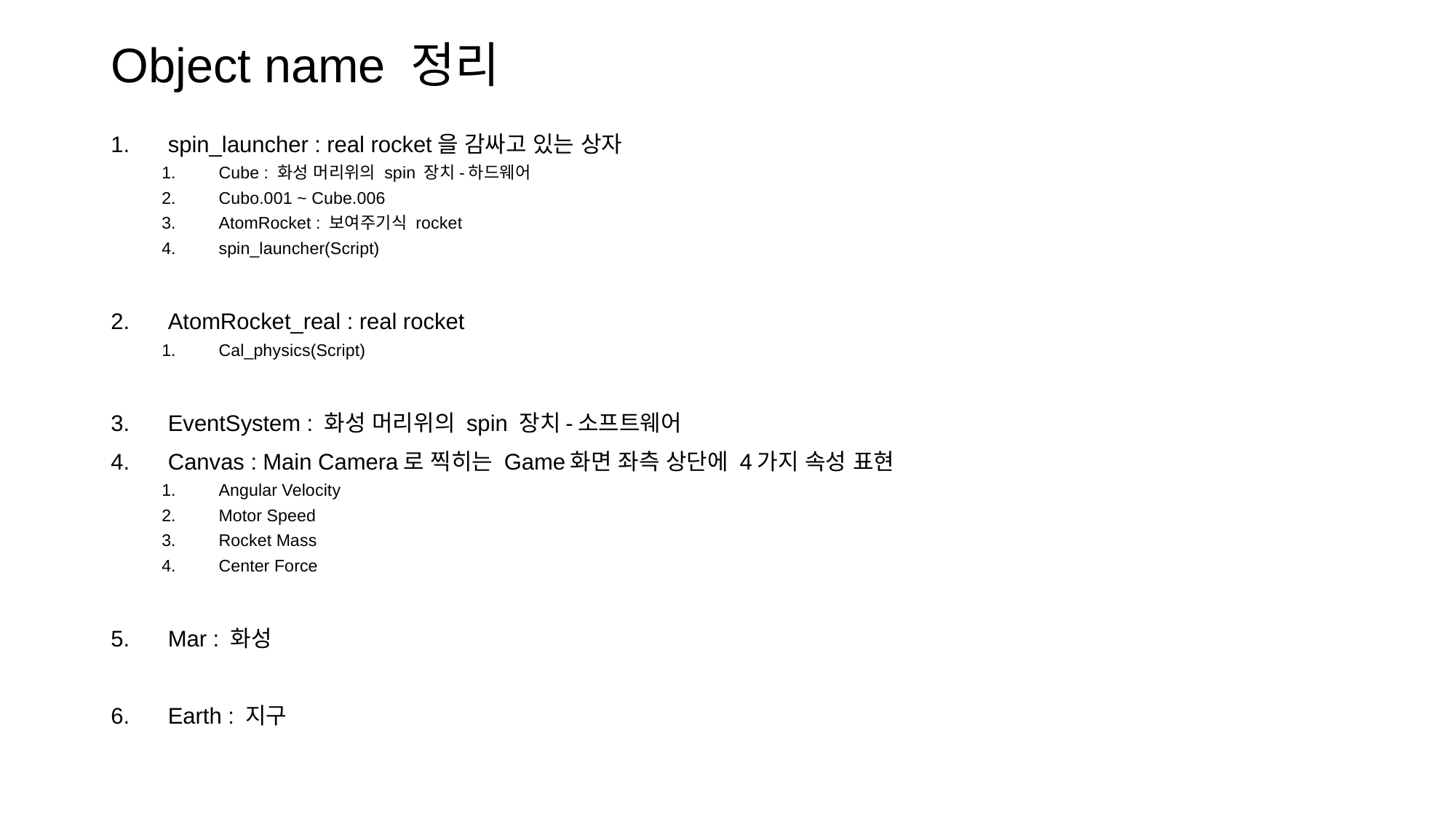

# Object name 정리
spin_launcher : real rocket을 감싸고 있는 상자
Cube : 화성 머리위의 spin 장치-하드웨어
Cubo.001 ~ Cube.006
AtomRocket : 보여주기식 rocket
spin_launcher(Script)

AtomRocket_real : real rocket
Cal_physics(Script)

EventSystem : 화성 머리위의 spin 장치-소프트웨어
Canvas : Main Camera로 찍히는 Game화면 좌측 상단에 4가지 속성 표현
Angular Velocity
Motor Speed
Rocket Mass
Center Force

Mar : 화성

Earth : 지구